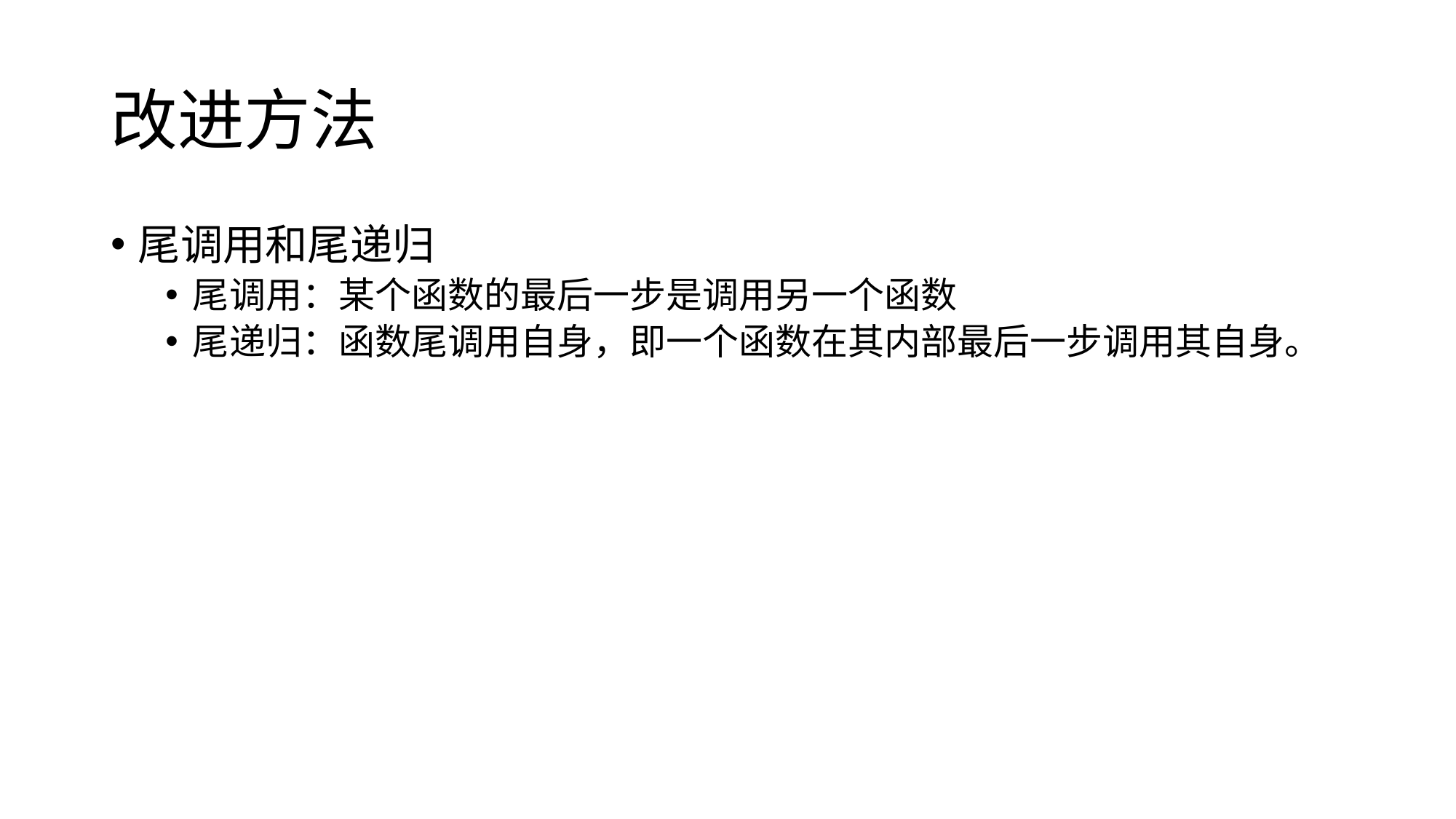

# 改进方法
尾调用和尾递归
尾调用：某个函数的最后一步是调用另一个函数
尾递归：函数尾调用自身，即一个函数在其内部最后一步调用其自身。